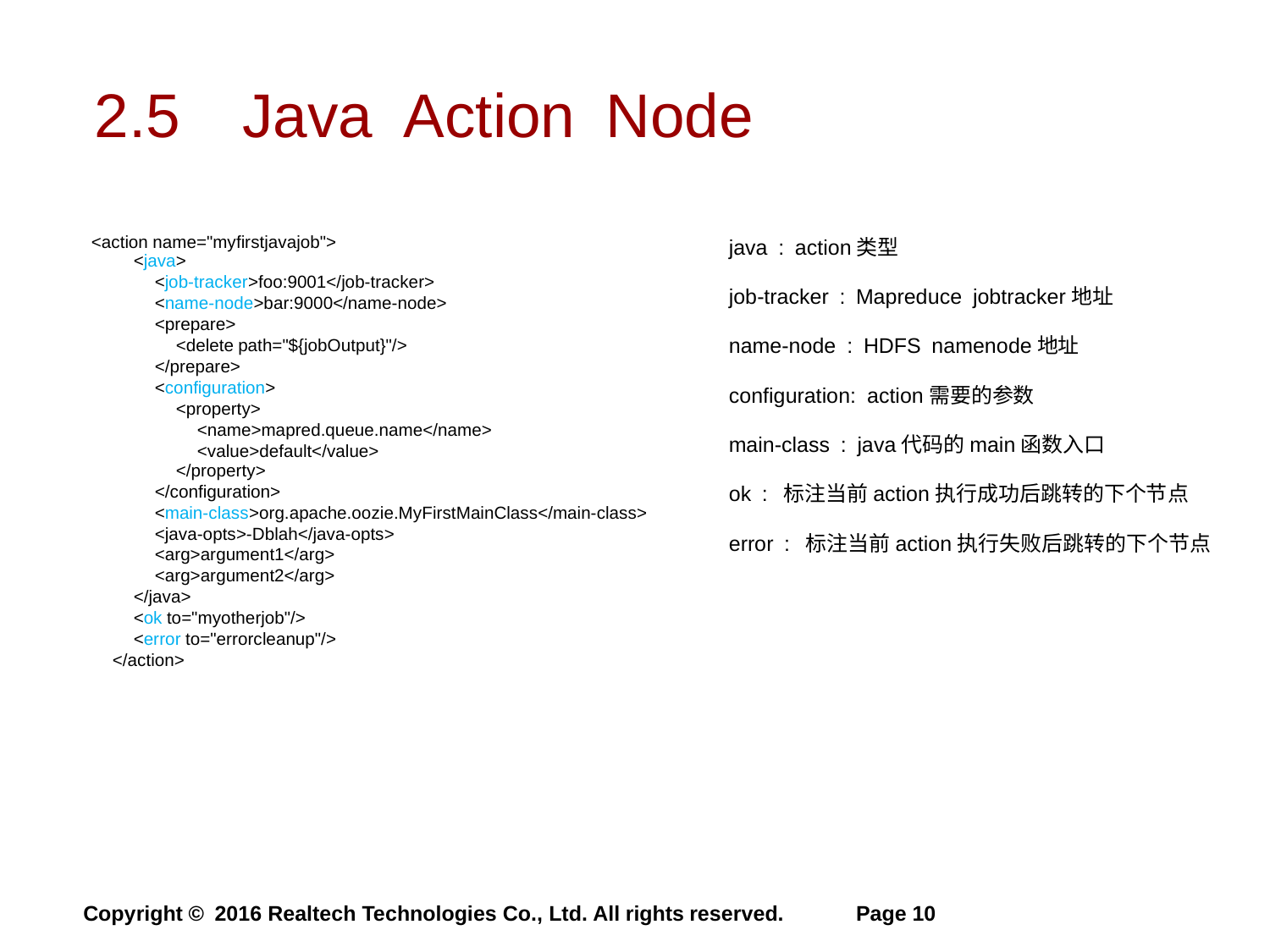

2.5    Java  Action  Node
<action name="myfirstjavajob">
		<java>
			<job-tracker>foo:9001</job-tracker>
			<name-node>bar:9000</name-node>
			<prepare>
				<delete path="${jobOutput}"/>
			</prepare>
			<configuration>
				<property>
					<name>mapred.queue.name</name>
					<value>default</value>
				</property>
			</configuration>
			<main-class>org.apache.oozie.MyFirstMainClass</main-class>
			<java-opts>-Dblah</java-opts>
			<arg>argument1</arg>
			<arg>argument2</arg>
		</java>
		<ok to="myotherjob"/>
		<error to="errorcleanup"/>
	</action>
java  :  action类型

job-tracker  :  Mapreduce  jobtracker地址

name-node  :  HDFS  namenode地址

configuration:  action需要的参数

main-class  :  java代码的main函数入口

ok  :  标注当前action执行成功后跳转的下个节点

error  :  标注当前action执行失败后跳转的下个节点
Copyright ©  2016 Realtech Technologies Co., Ltd. All rights reserved.
Page 10